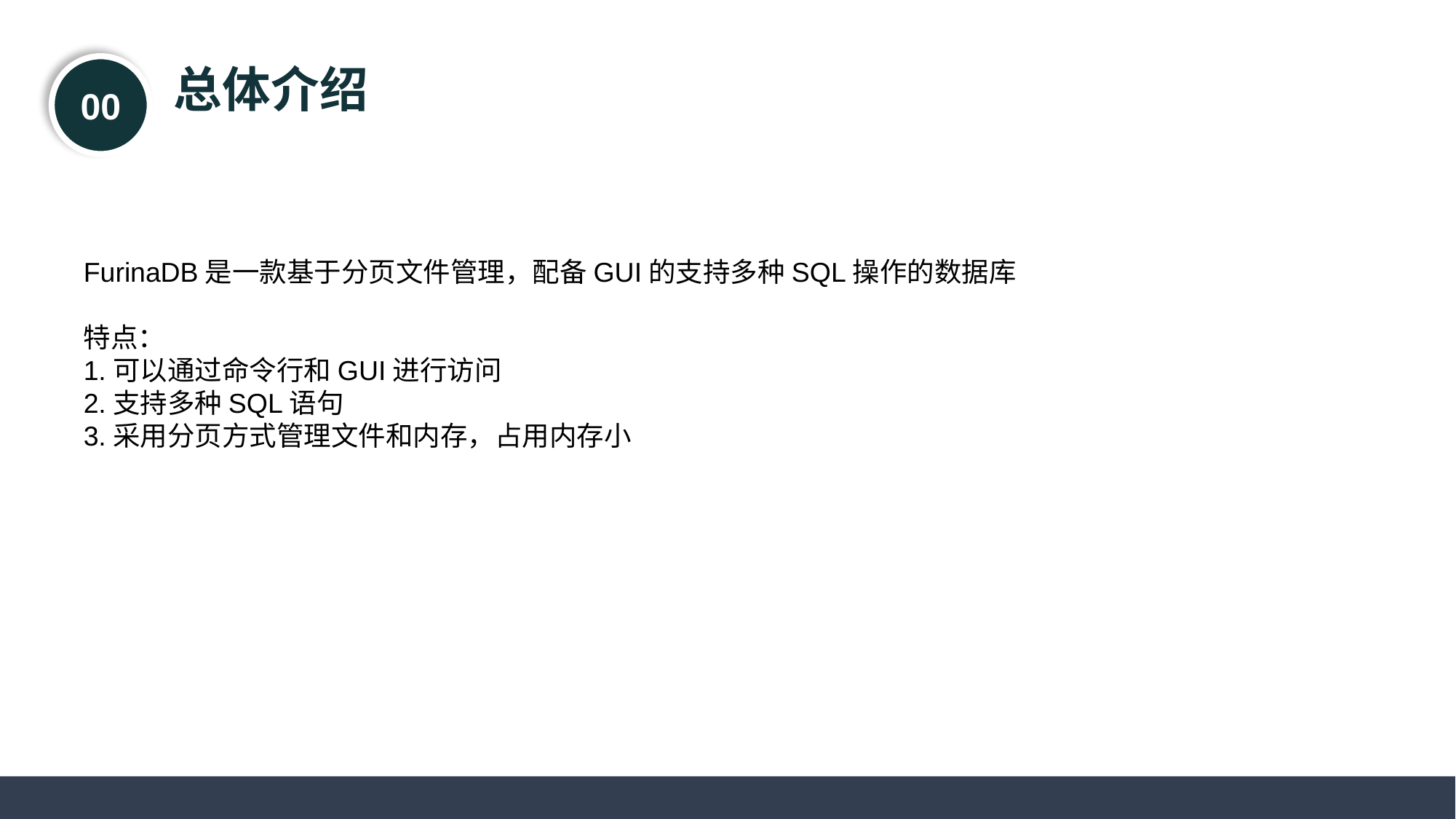

总体介绍
00
FurinaDB是一款基于分页文件管理，配备GUI的支持多种SQL操作的数据库

特点：
1.可以通过命令行和GUI进行访问
2.支持多种SQL语句
3.采用分页方式管理文件和内存，占用内存小